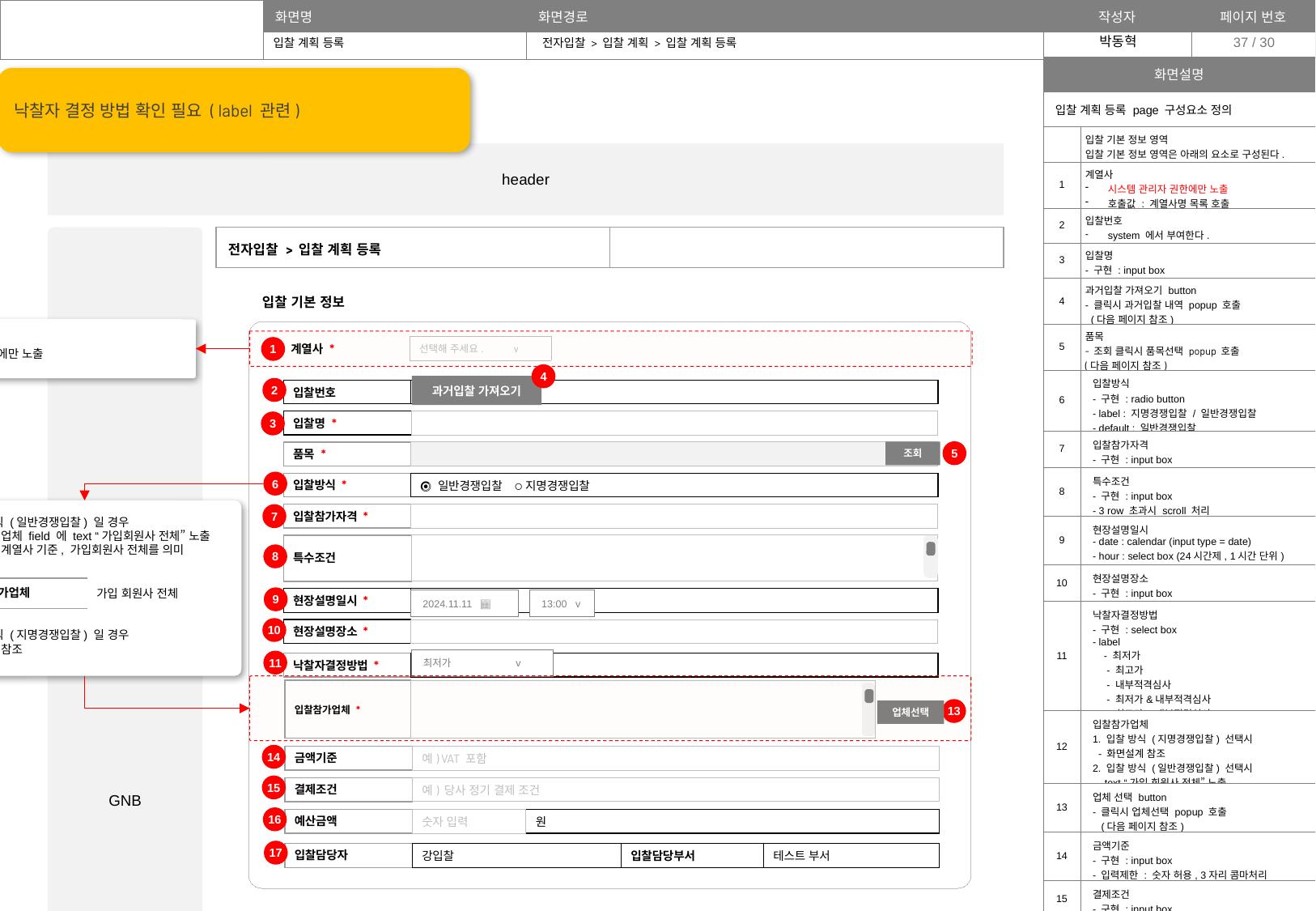

37
입찰 계획 등록
전자입찰 > 입찰 계획 > 입찰 계획 등록
| 화면설명 |  |
| --- | --- |
| 입찰 계획 등록 page 구성요소 정의 |  |
|  | 입찰 기본 정보 영역 입찰 기본 정보 영역은 아래의 요소로 구성된다. |
| 1 | 계열사 시스템 관리자 권한에만 노출 호출값 : 계열사명 목록 호출 |
| 2 | 입찰번호 system 에서 부여한다. |
| 3 | 입찰명 - 구현 : input box |
| 4 | 과거입찰 가져오기 button - 클릭시 과거입찰 내역 popup 호출 (다음 페이지 참조) |
| 5 | 품목 - 조회 클릭시 품목선택 popup 호출 (다음 페이지 참조) |
| 6 | 입찰방식 - 구현 : radio button - label : 지명경쟁입찰 / 일반경쟁입찰 - default : 일반경쟁입찰 |
| 7 | 입찰참가자격 - 구현 : input box |
| 8 | 특수조건 - 구현 : input box - 3 row 초과시 scroll 처리 |
| 9 | 현장설명일시 - date : calendar (input type = date) - hour : select box (24시간제, 1시간 단위) |
| 10 | 현장설명장소 - 구현 : input box |
| 11 | 낙찰자결정방법 - 구현 : select box - label - 최저가 - 최고가 - 내부적격심사 - 최저가&내부적격심사 - 최고가&내부적격심사 |
| 12 | 입찰참가업체 1. 입찰 방식 (지명경쟁입찰) 선택시 - 화면설계 참조 2. 입찰 방식 (일반경쟁입찰) 선택시 - text “가입 회원사 전체” 노출 |
| 13 | 업체 선택 button - 클릭시 업체선택 popup 호출 (다음 페이지 참조) |
| 14 | 금액기준 - 구현 : input box - 입력제한 : 숫자 허용, 3자리 콤마처리 |
| 15 | 결제조건 - 구현 : input box |
| 16 | 예산금액 - 구현 : input box - 입력제한 : 숫자 허용, 3자리 콤마처리 |
| 17 | 입찰담당자 - 호출값 : 접속 계정의 사용자명 호출 입찰담당부서 - 호출값 : 입찰담당자의 부서명 호출 |
| 18 | 입찰추가 정보 영역 입찰공고 추가등록 사항은 아래 요소로 구성된다. |
| 19 | 제출시작일시 - date : calendar (input type = date) - hour : select box (24시간제, 1시간 단위) |
| 20 | 제출마감일시 - date : calendar (input type = date) - hour : select box (24시간제, 1시간 단위) |
| 21 | 1. 개찰자 - 선택 button 클릭시 개찰자 조회 popup 호출 2. 입찰공고자 - 선택 button 클릭시 사원조회 popup 호출 3. 낙찰자 - 선택 button 클릭시 낙찰자 조회 popup 호출 - question icon : mouse hover 시 tooltip 호출 (popup 은 다음 페이지 참조) |
| 22 | 내역방식 - 구현 : radio button - label : 파일등록 / 내역직접등록 - default : 내역직접등록 OK플라자에서 입찰 생성할 경우 - 내역 방식 (OK플라자 SYSTEM) 으로 표시 - 내역방식 변경 불가 |
| 23 | 납품조건 - 구현 : input box |
| 24 | 세부내역 1. 내역방식 (파일등록) 선택시 - file upload 기능 제공 - 최대 10MB 파일 1개 등록 가능 - mouse hover 시 tooltip 호출 2. 내역방식 (내역직접등록) 선택시 - 세부내역 직접 등록/추가/삭제 기능 제공 3. 내역방식(OK플라자 SYSTEM) 일 경우 - OK플라자에서 입찰 내역 호출(수정 불가) |
| 25 | 첨부파일 - file uplload 기능 제공 (단일 uploader) - 최대 10개 파일 등록 가능(파일당 최대 10MB) - mouse hover 시 tooltip 호출 |
| 26 | 결정버튼 영역 1. 목록 button 클릭시 입찰계획 목록 page 이동 2. 저장 button 클릭시 유효성 검사 |
낙찰자 결정 방법 확인 필요 ( label 관련)
header
GNB
| 전자입찰 > 입찰 계획 등록 |  |
| --- | --- |
입찰 기본 정보
계열사 field
- 시스템 관리자 권한에만 노출

| 계열사 \* | 선택해 주세요. v |  |
| --- | --- | --- |
1
4
과거입찰 가져오기
2
| 입찰번호 |  |
| --- | --- |
| 입찰명 \* |  |
| --- | --- |
3
5
조회
| 품목 \* |  |
| --- | --- |
6
| 입찰방식 \* | 🔘 일반경쟁입찰 ⚪️ 지명경쟁입찰 |
| --- | --- |
12
1. 입찰 방식 (일반경쟁입찰) 일 경우
- 입찰 참가 업체 field 에 text “가입회원사 전체” 노출
- 가입 희명 계열사 기준, 가입회원사 전체를 의미
- field 에시

2. 입찰 방식 (지명경쟁입찰) 일 경우
- 화면 설계 참조
| 입찰참가자격 \* |  |
| --- | --- |
7
| 특수조건 |  |
| --- | --- |

8
| 입찰참가업체 | 가입 회원사 전체 |
| --- | --- |
9
| 현장설명일시 \* |  |
| --- | --- |
2024.11.11   📅
13:00   v
10
| 현장설명장소 \* |  |
| --- | --- |
최저가                      v
11
| 낙찰자결정방법 \* | 최저가&내부적격심사 |
| --- | --- |

| 입찰참가업체 \* |  |  |  |  |
| --- | --- | --- | --- | --- |

13
업체선택
14
| 금액기준 | 예) VAT 포함 |
| --- | --- |
15
| 결제조건 | 예) 당사 정기 결제 조건 |
| --- | --- |
16
| 예산금액 | 숫자 입력 | 원 |
| --- | --- | --- |
17
| 입찰담당자 | 강입찰 | 입찰담당부서 | 테스트 부서 |
| --- | --- | --- | --- |
입찰 추가 정보
18

2024.11.11   📅
13:00   v
20
19
2024.11.11   📅
13:00   v
| 제출시작일시 \* |  | 제출마감일시 \* |  |
| --- | --- | --- | --- |
개찰 후 낙찰은 개찰자와 낙찰자만 하실 수 있습니다.
낙찰자를 선택하지 않으면 개찰자만 낙찰 할 수 있습니다.
선택

21
21
선택

| 개찰자 \* |  | 입찰공고자 \* |  |
| --- | --- | --- | --- |
?
21
선택

| 낙찰자 \* | 강낙찰 |  |  |
| --- | --- | --- | --- |
내역방식이 파일등록 일 경우 필수로 파일을 등록해야 합니다.
파일이 암호화 되어 있는지 확인해 주십시오
23

| 내역방식 \* | 🔘 내역직접등록 ⚪️ 파일등록 | 납품조건 \* |  |
| --- | --- | --- | --- |
22
1. 내역방식 (파일등록) 일 경우
 - file upload 기능 제공
| 세부내역 \* | 클릭 혹은 파일을 이곳에 드롭하세요 파일 최대 10MB(등록 파일 개수 최대 1개) |
| --- | --- |

?
팬택입찰_첨부1.docx
삭제
24

| 세부내역 \* | 품목명 | 규격 | 수량 | 단위 | 단가 | 합계 | 삭제 |
| --- | --- | --- | --- | --- | --- | --- | --- |
|  |  |  |  |  |  | 1,000,000,000 |  |
|  |  |  |  |  |  | 100,000,000 |  |
|  |  |  |  |  |  | 100,000,000 |  |
|  |  |  |  |  |  |  |  |
|  |  |  |  |  | 총합계 | 1,200,000,000 |  |
2. 내역방식 (내역직접등록) 일 경우
 - 사용자가 세부내역 직접 입력
EA
10,000
테스트규격01
100,000
테스트상품01
삭제
EA
10,000
테스트규격02
10,000
삭제
테스트상품02
?
EA
10,000
테스트규격03
10,000
삭제
테스트상품03
3. OK플라자에서 입찰을 생설할 경우
 - 내역방식 (OK플라자 SYSTEM) 으로 표시
 - 내역방식 변경불가
 - 세부내역 : OK플라자에서 내역 호출 (수정 불가)
추가

숫자 입력

숫자 입력

삭제

25
| 첨부파일 | 클릭 혹은 파일을 이곳에 드롭하세요 파일 최대 10MB(등록 파일 개수 최대 10개) |
| --- | --- |
?
입찰 참가업체들이 확인하는 첨부파일 입니다.
파일이 암호화 되어 있는지 확인해 주십시오
팬택입찰_첨부1.docx
삭제
팬택입찰_첨부2.docx
삭제
팬택입찰_첨부3.docx
삭제
26

목록
저장
footer

필수 항목을 다시 확인해 주세요.
필수항목이 모두 입력되었는가?
NO
닫기
YES

입찰 계획을 등록하시겠습니까?
저장
취소
입찰 공고자에게 카카오톡 발송

입찰 계획이 등록되었습니다.
카카오톡 발송
템플릿코드 : E-Bid003
참조 : 본 문서 마지막 페이지 (별첨 1. 메시지 템플릿) 참조
닫기
입찰 계획 목록 page 이동